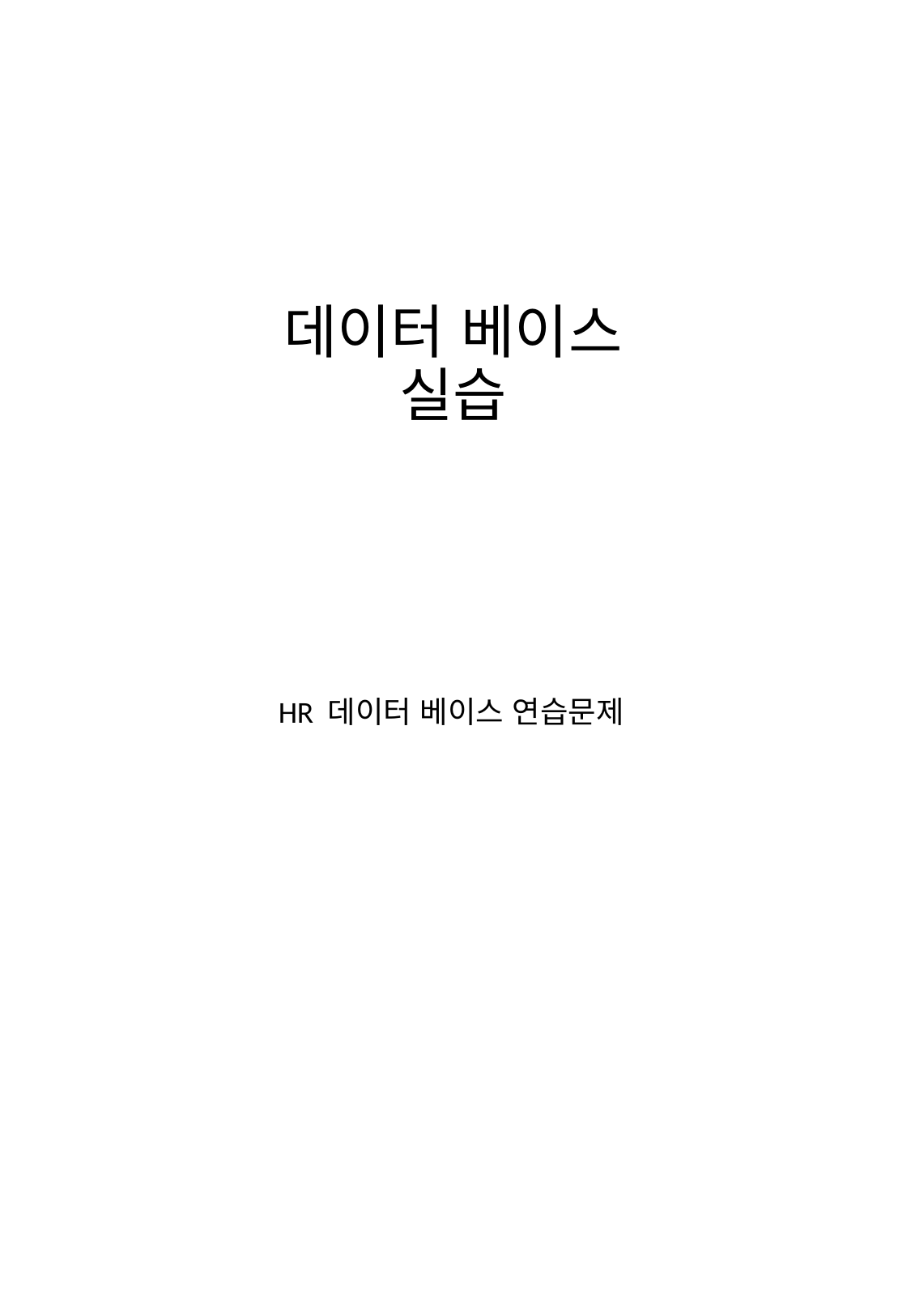

# 데이터 베이스 실습
HR 데이터 베이스 연습문제